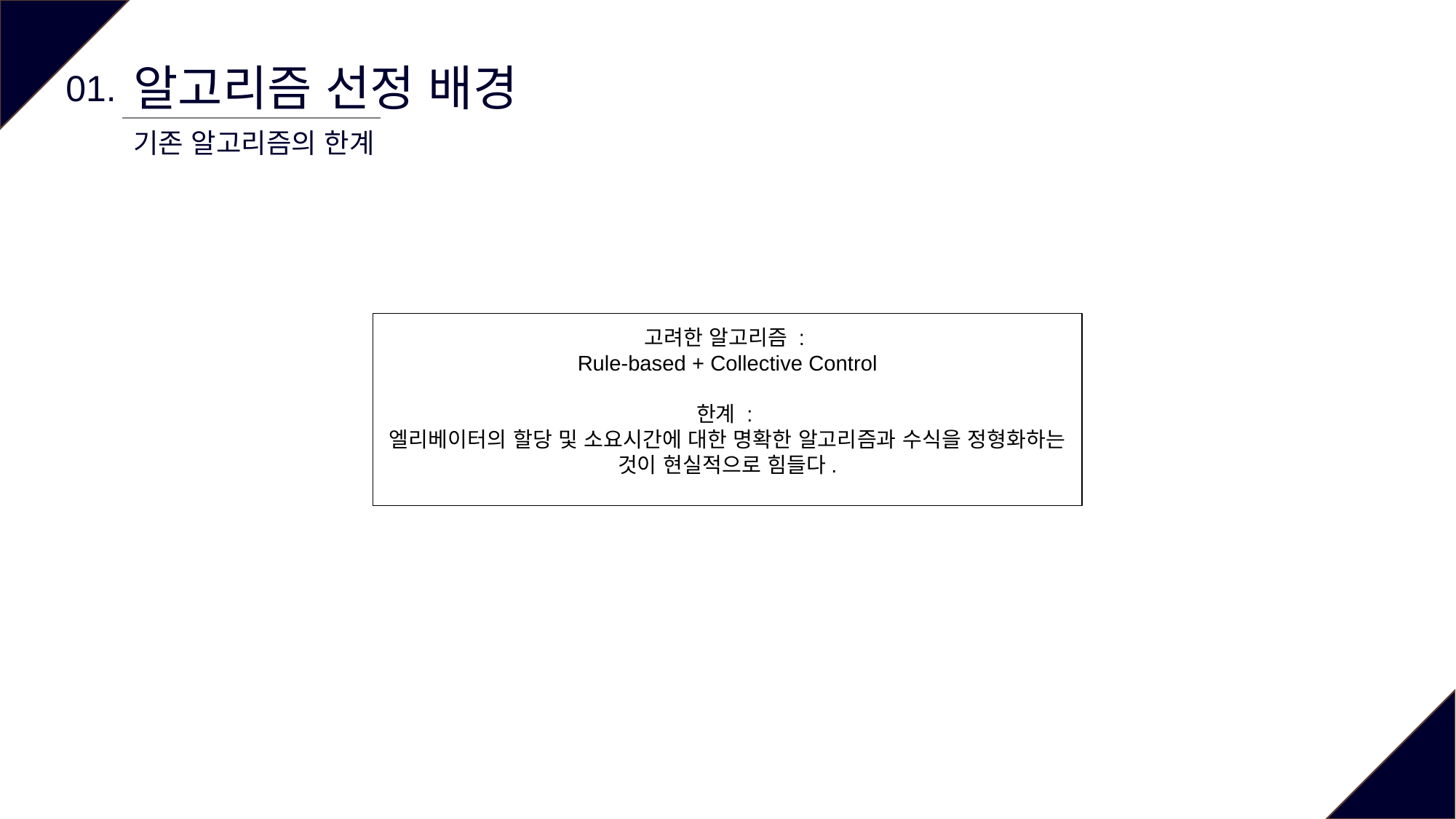

알고리즘 선정 배경
01.
기존 알고리즘의 한계
고려한 알고리즘 :
Rule-based + Collective Control

한계 :
엘리베이터의 할당 및 소요시간에 대한 명확한 알고리즘과 수식을 정형화하는 것이 현실적으로 힘들다.